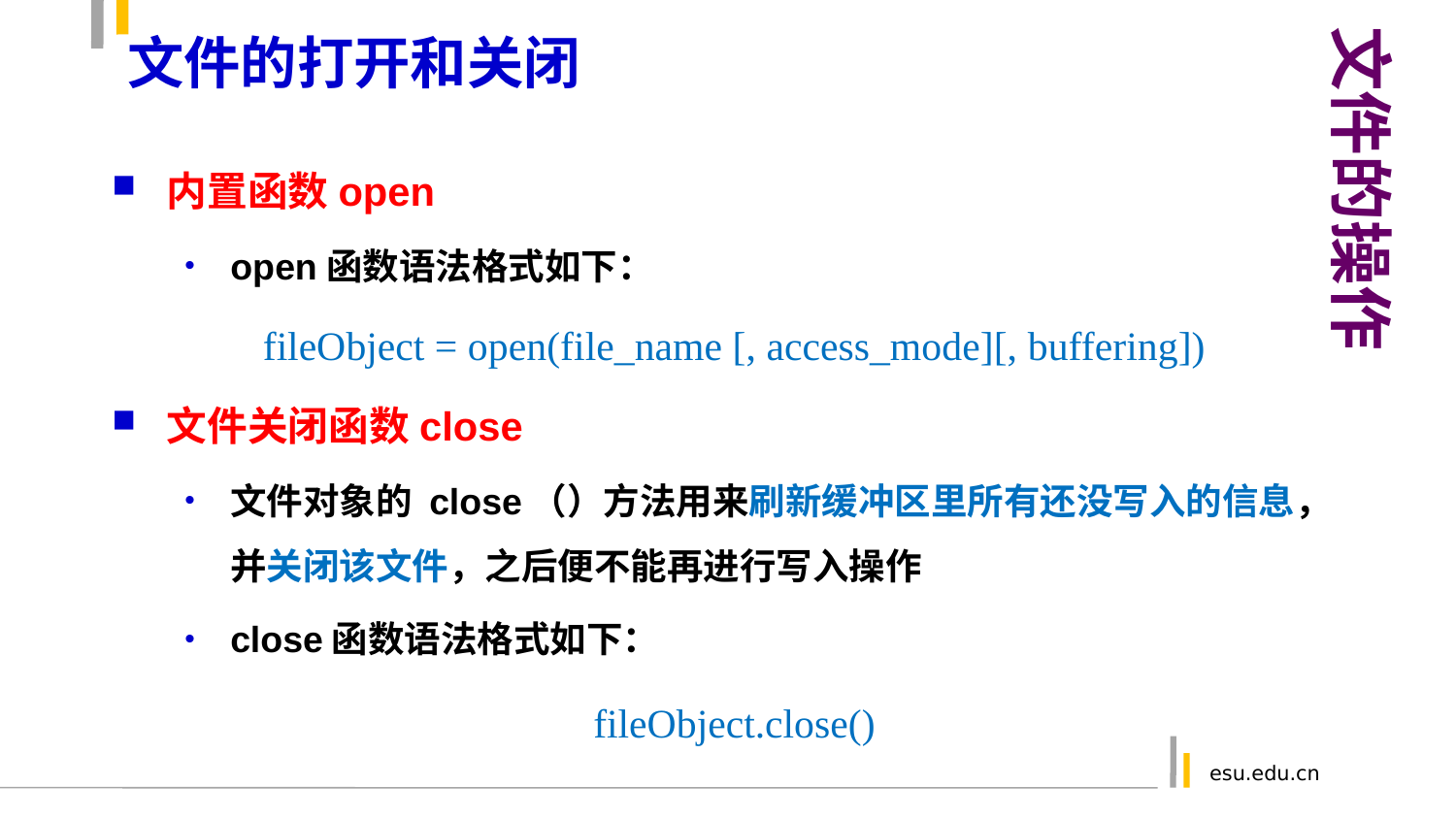

文件的操作
# 文件的打开和关闭
内置函数open
open函数语法格式如下：
fileObject = open(file_name [, access_mode][, buffering])
文件关闭函数close
文件对象的 close（）方法用来刷新缓冲区里所有还没写入的信息，并关闭该文件，之后便不能再进行写入操作
close函数语法格式如下：
fileObject.close()